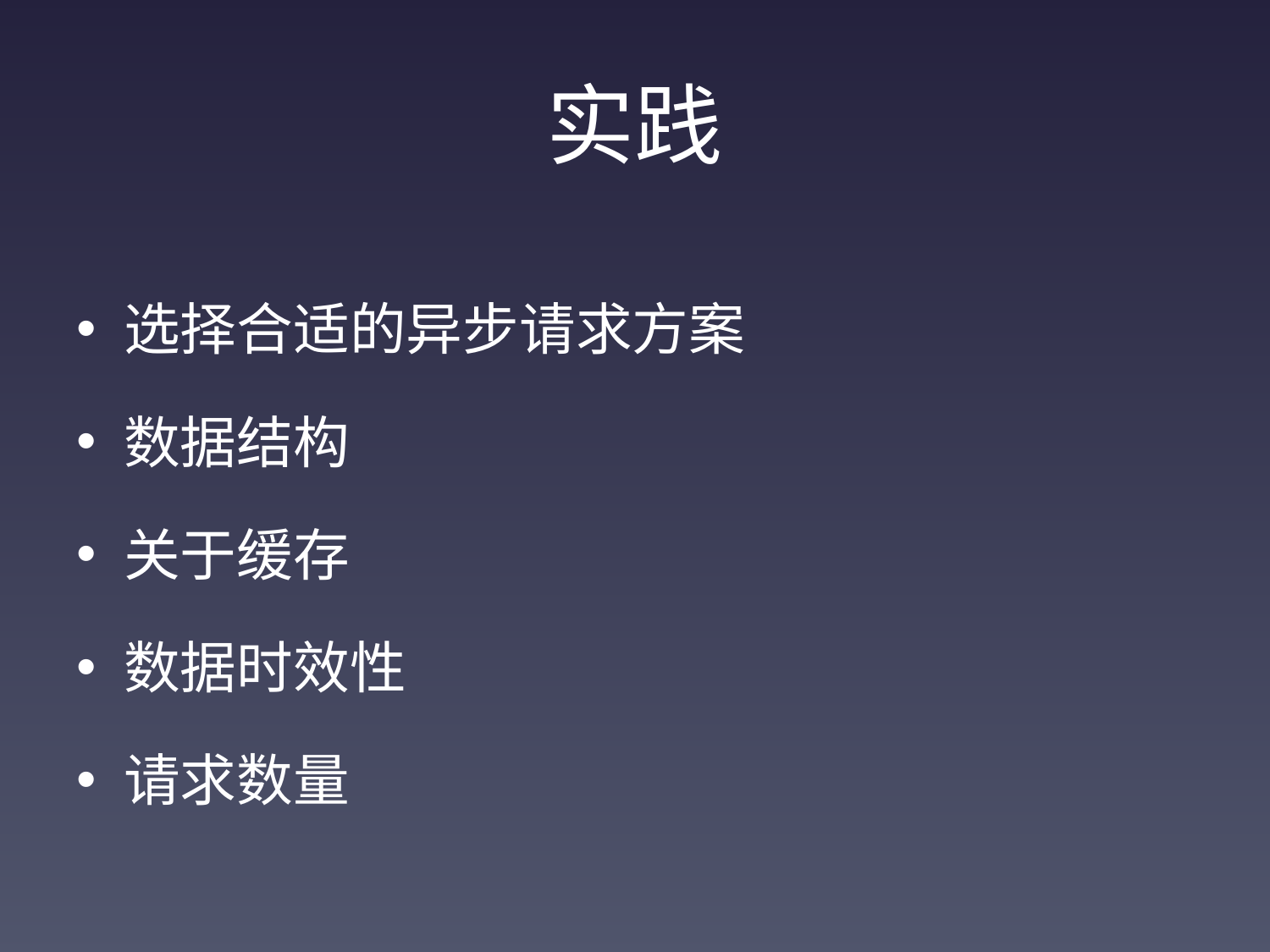

# 实践
选择合适的异步请求方案
数据结构
关于缓存
数据时效性
请求数量